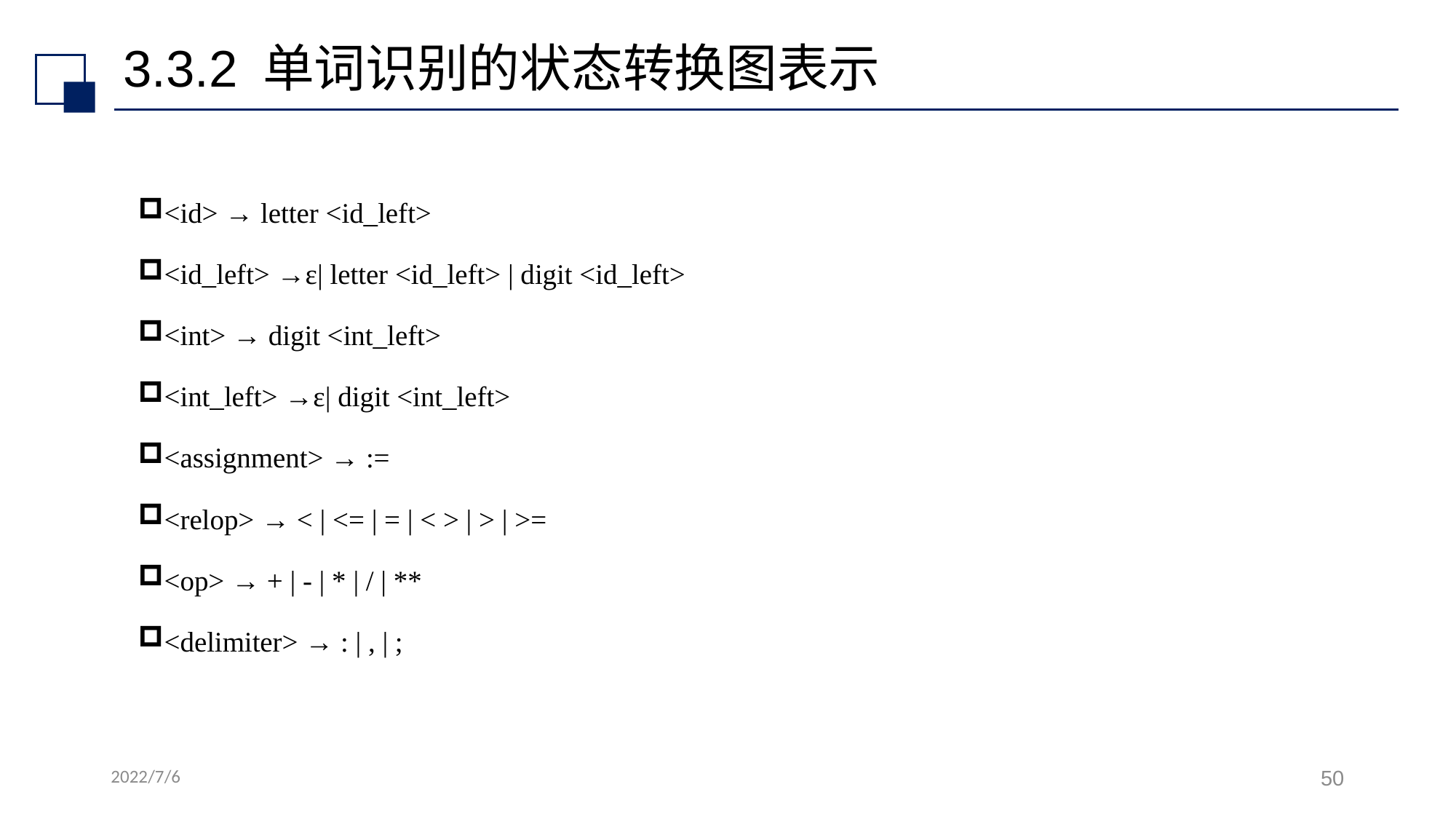

# 3.3.2 单词识别的状态转换图表示
<id> → letter <id_left>
<id_left> →ε| letter <id_left> | digit <id_left>
<int> → digit <int_left>
<int_left> →ε| digit <int_left>
<assignment> → :=
<relop> → < | <= | = | < > | > | >=
<op> → + | - | * | / | **
<delimiter> → : | , | ;
2022/7/6
50